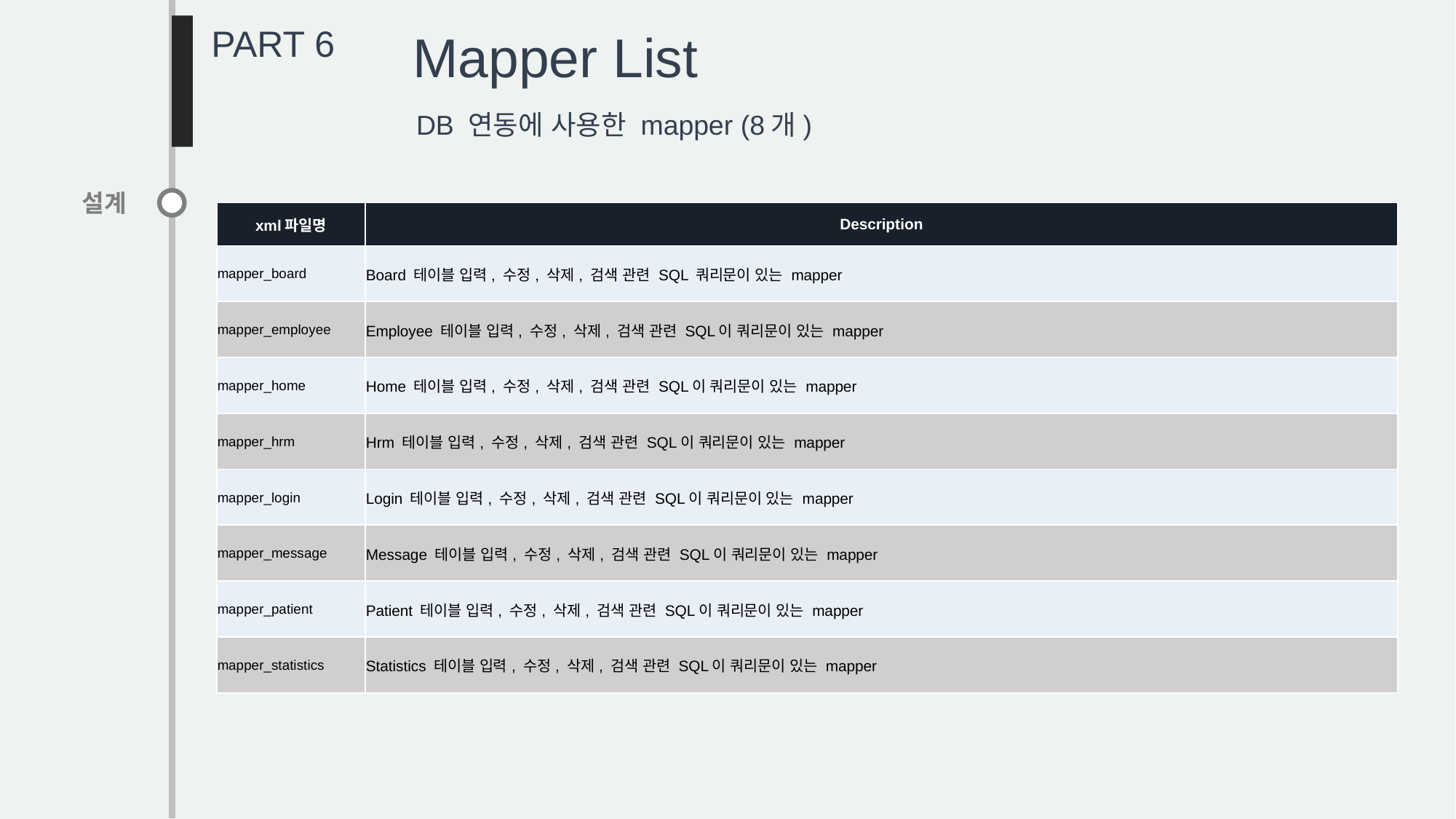

PART 6
Mapper List
DB 연동에 사용한 mapper (8개)
설계

| xml파일명 | Description |
| --- | --- |
| mapper\_board | Board 테이블 입력, 수정, 삭제, 검색 관련 SQL 쿼리문이 있는 mapper |
| mapper\_employee | Employee 테이블 입력, 수정, 삭제, 검색 관련 SQL이 쿼리문이 있는 mapper |
| mapper\_home | Home 테이블 입력, 수정, 삭제, 검색 관련 SQL이 쿼리문이 있는 mapper |
| mapper\_hrm | Hrm 테이블 입력, 수정, 삭제, 검색 관련 SQL이 쿼리문이 있는 mapper |
| mapper\_login | Login 테이블 입력, 수정, 삭제, 검색 관련 SQL이 쿼리문이 있는 mapper |
| mapper\_message | Message 테이블 입력, 수정, 삭제, 검색 관련 SQL이 쿼리문이 있는 mapper |
| mapper\_patient | Patient 테이블 입력, 수정, 삭제, 검색 관련 SQL이 쿼리문이 있는 mapper |
| mapper\_statistics | Statistics 테이블 입력, 수정, 삭제, 검색 관련 SQL이 쿼리문이 있는 mapper |